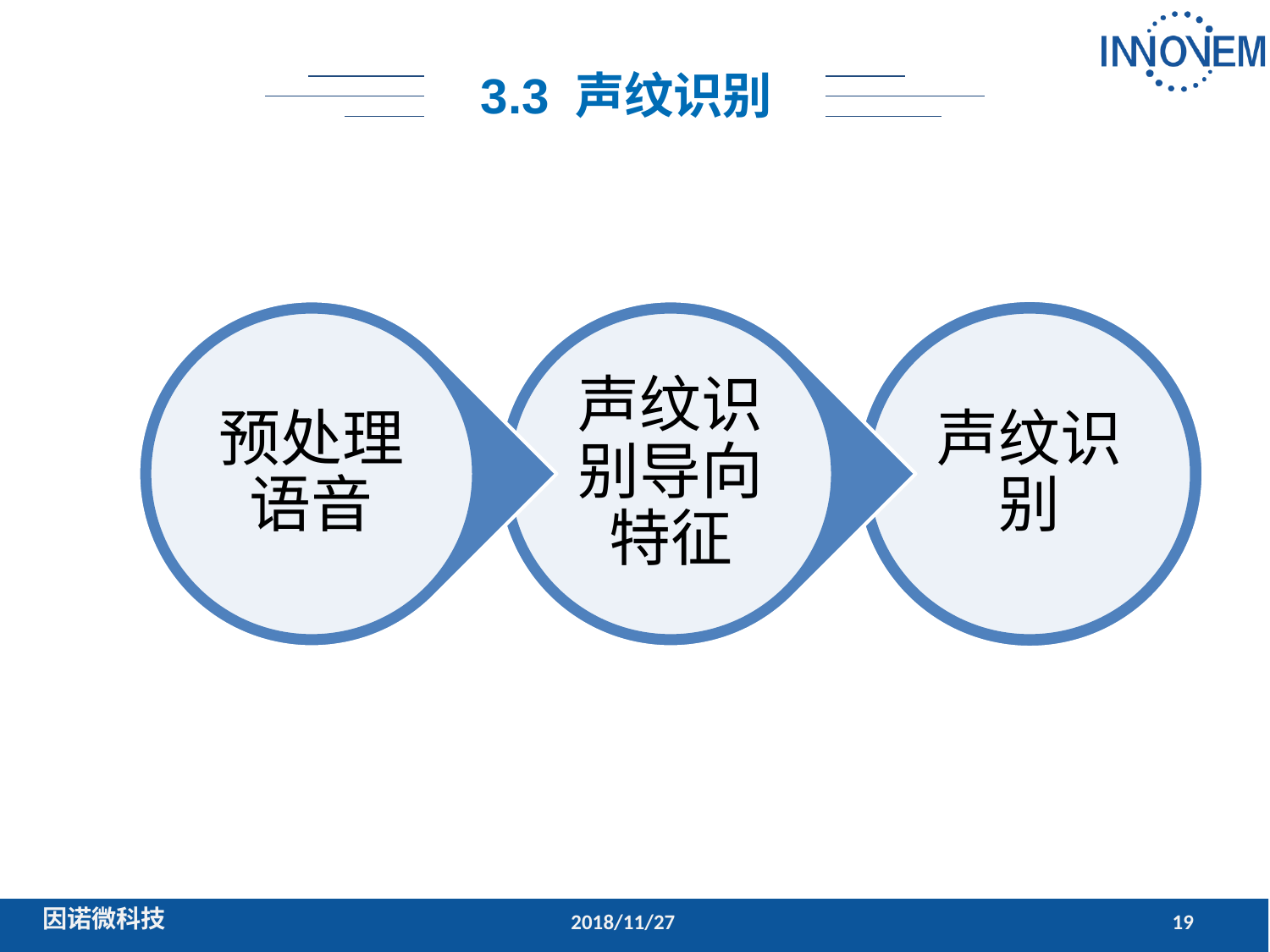

3.3 声纹识别
声纹识别

声纹识别导向特征

预处理语音

2018/11/27
19